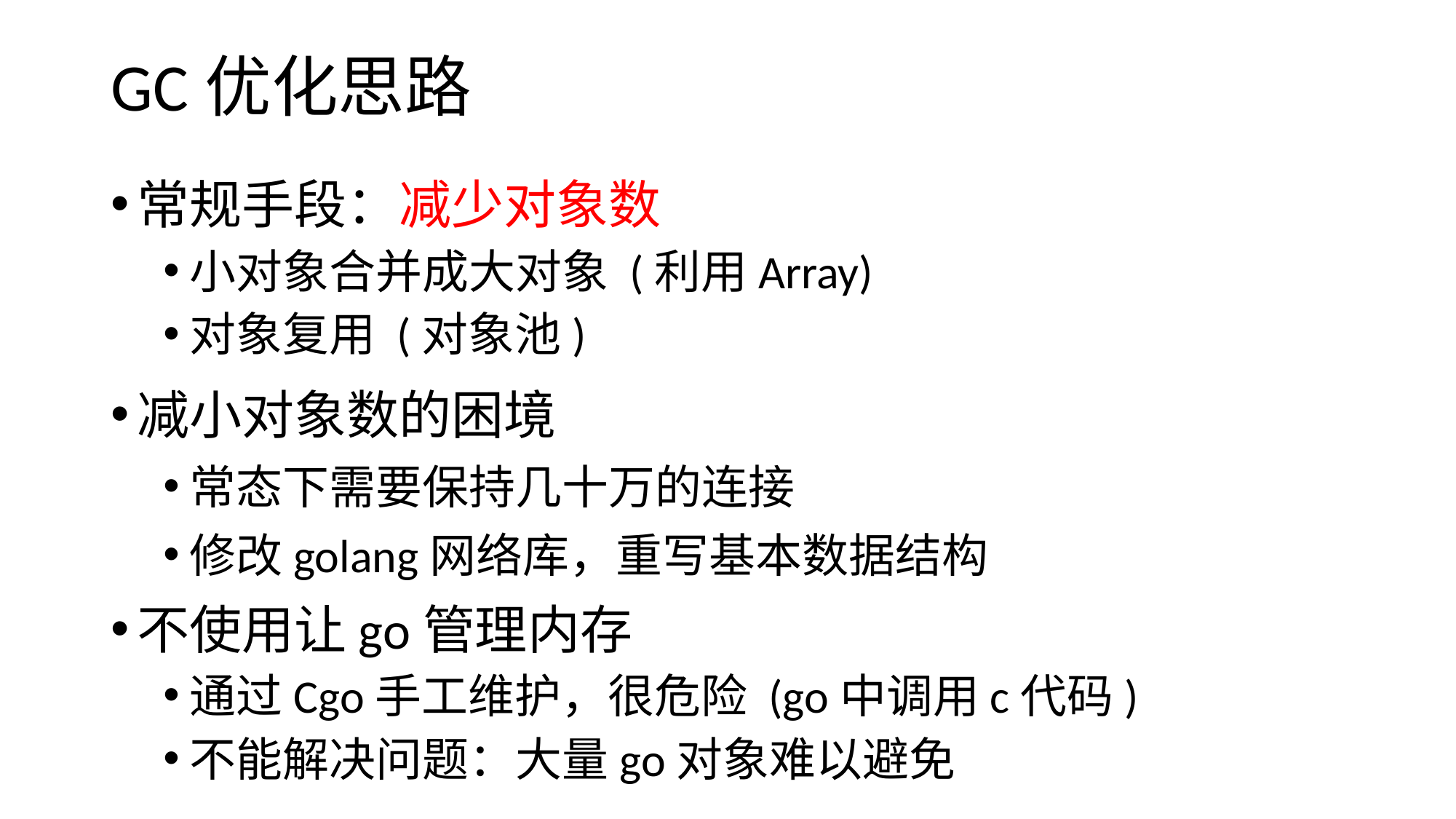

# GC优化思路
常规手段：减少对象数
小对象合并成大对象 (利用Array)
对象复用 (对象池)
减小对象数的困境
常态下需要保持几十万的连接
修改golang网络库，重写基本数据结构
不使用让go管理内存
通过Cgo手工维护，很危险 (go中调用c代码)
不能解决问题：大量go对象难以避免